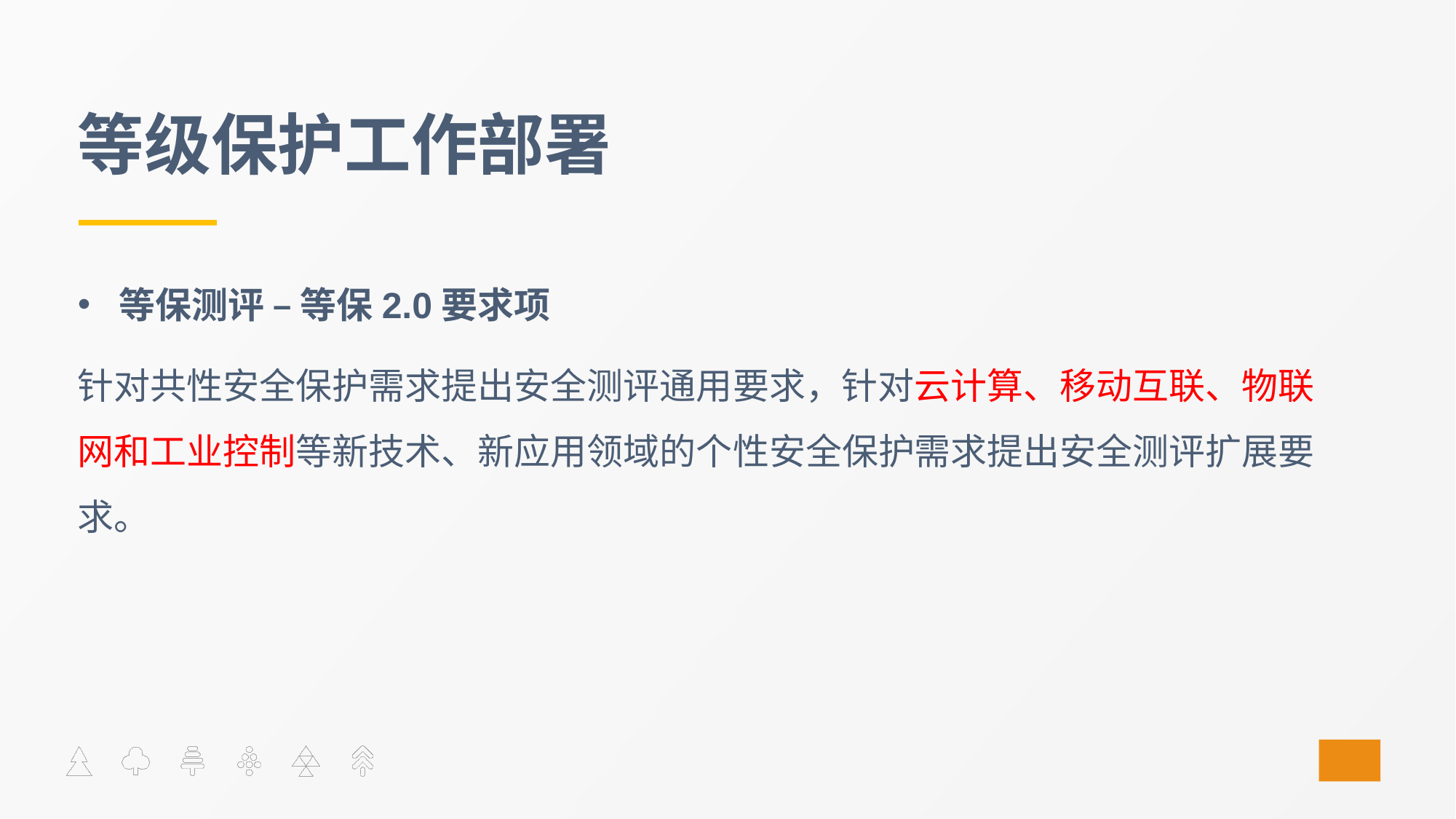

# 等级保护工作部署

等保测评 – 等保2.0要求项
针对共性安全保护需求提出安全测评通用要求，针对云计算、移动互联、物联网和工业控制等新技术、新应用领域的个性安全保护需求提出安全测评扩展要求。
27